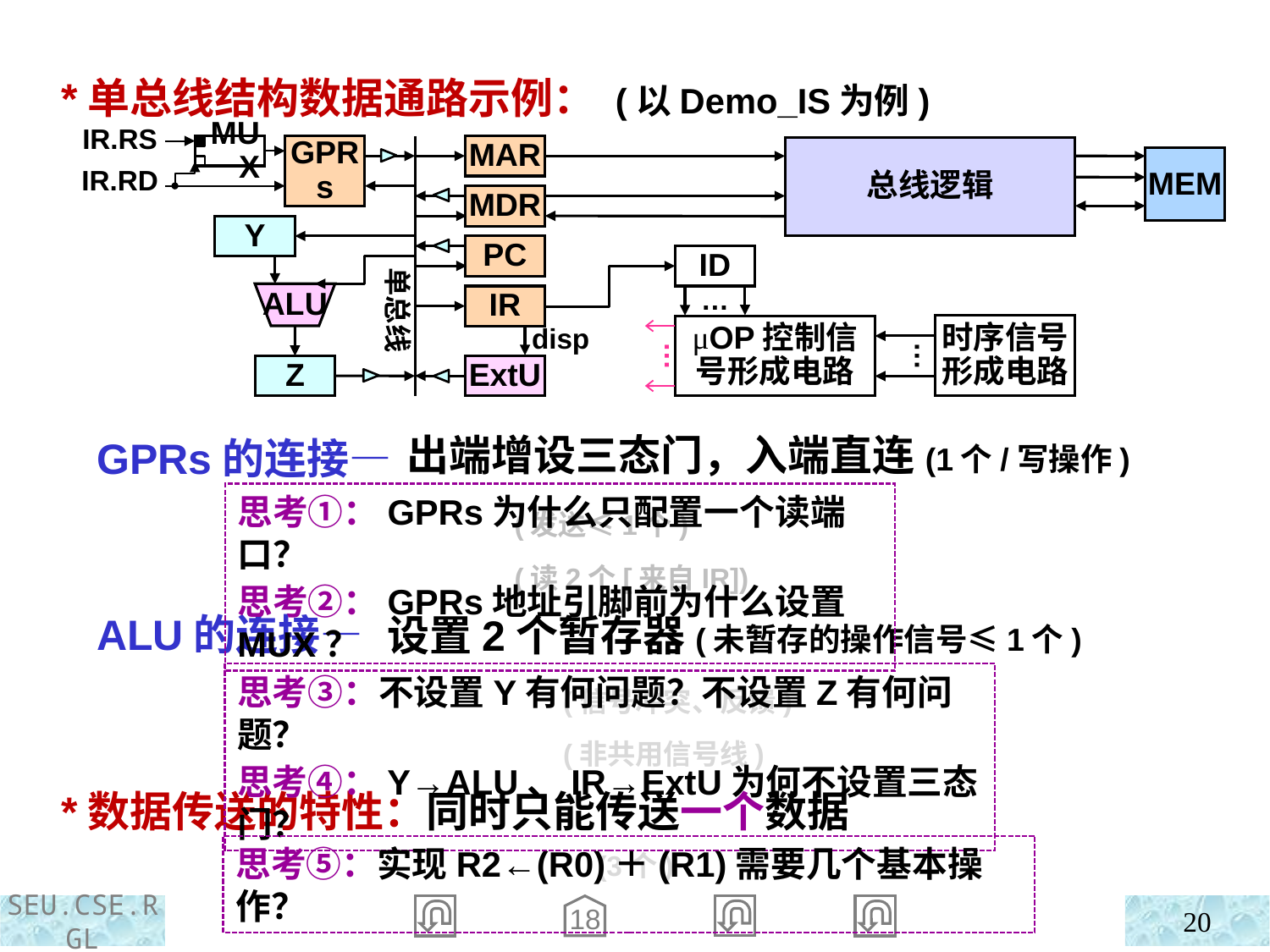

*单总线结构数据通路示例： (以Demo_IS为例)

     GPRs的连接—
                                                 (发送≤1个)
                                                 (读2个[来自IR])
     ALU的连接—
                                                      (信号冲突、反馈)
                                                      (非共用信号线)
  *数据传送的特性：同时只能传送一个数据
                                                               (3个)
IR.RS
IR.RD
MUX

GPRs
MAR
总线逻辑
MEM

MDR

Y
PC

ID
单总线
ALU
…
IR
时序信号形成电路
μOP控制信号形成电路
disp
…
…
ExtU
Z

 出端增设三态门，入端直连(1个/写操作)

设置2个暂存器(未暂存的操作信号≤1个)
思考①：GPRs为什么只配置一个读端口？
思考②：GPRs地址引脚前为什么设置MUX？
思考③：不设置Y有何问题？不设置Z有何问题？
思考④：Y→ALU、IR→ExtU为何不设置三态门？
思考⑤：实现R2←(R0)＋(R1)需要几个基本操作？

18

20